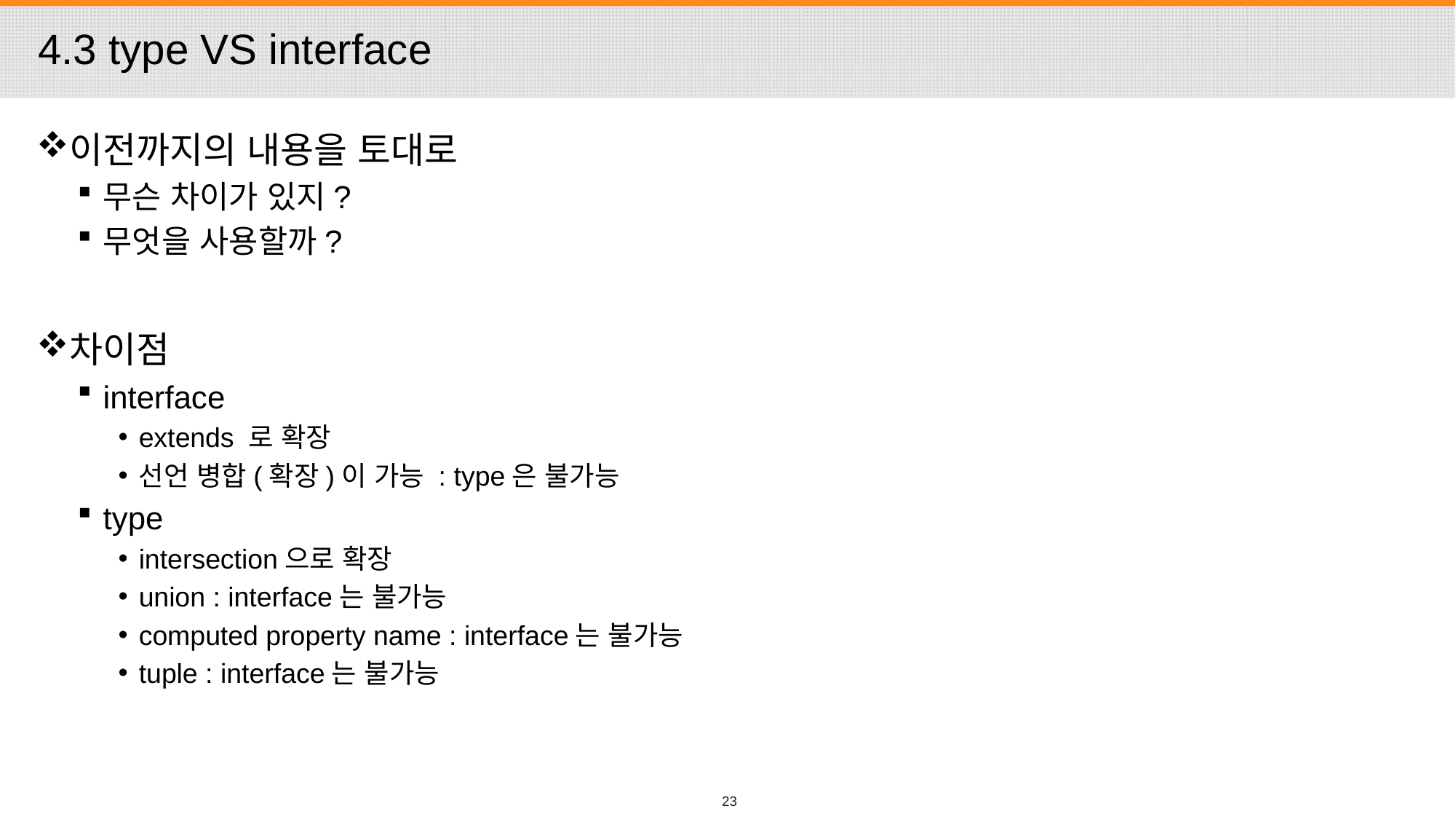

# 4.3 type VS interface
이전까지의 내용을 토대로
무슨 차이가 있지?
무엇을 사용할까?

차이점
interface
extends 로 확장
선언 병합(확장)이 가능 : type은 불가능
type
intersection으로 확장
union : interface는 불가능
computed property name : interface는 불가능
tuple : interface는 불가능